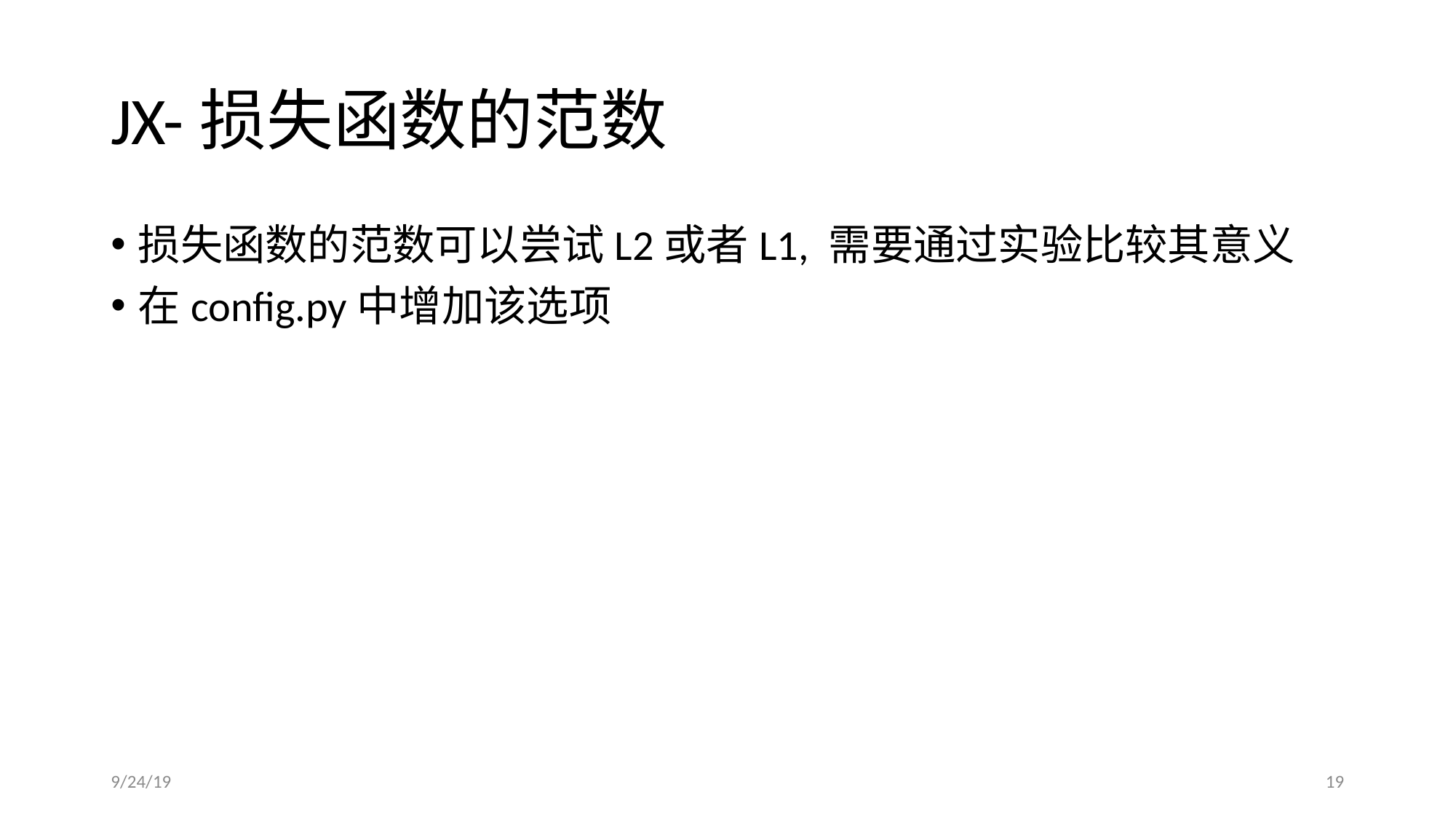

# JX-损失函数的范数
损失函数的范数可以尝试L2或者L1, 需要通过实验比较其意义
在config.py中增加该选项
9/24/19
19